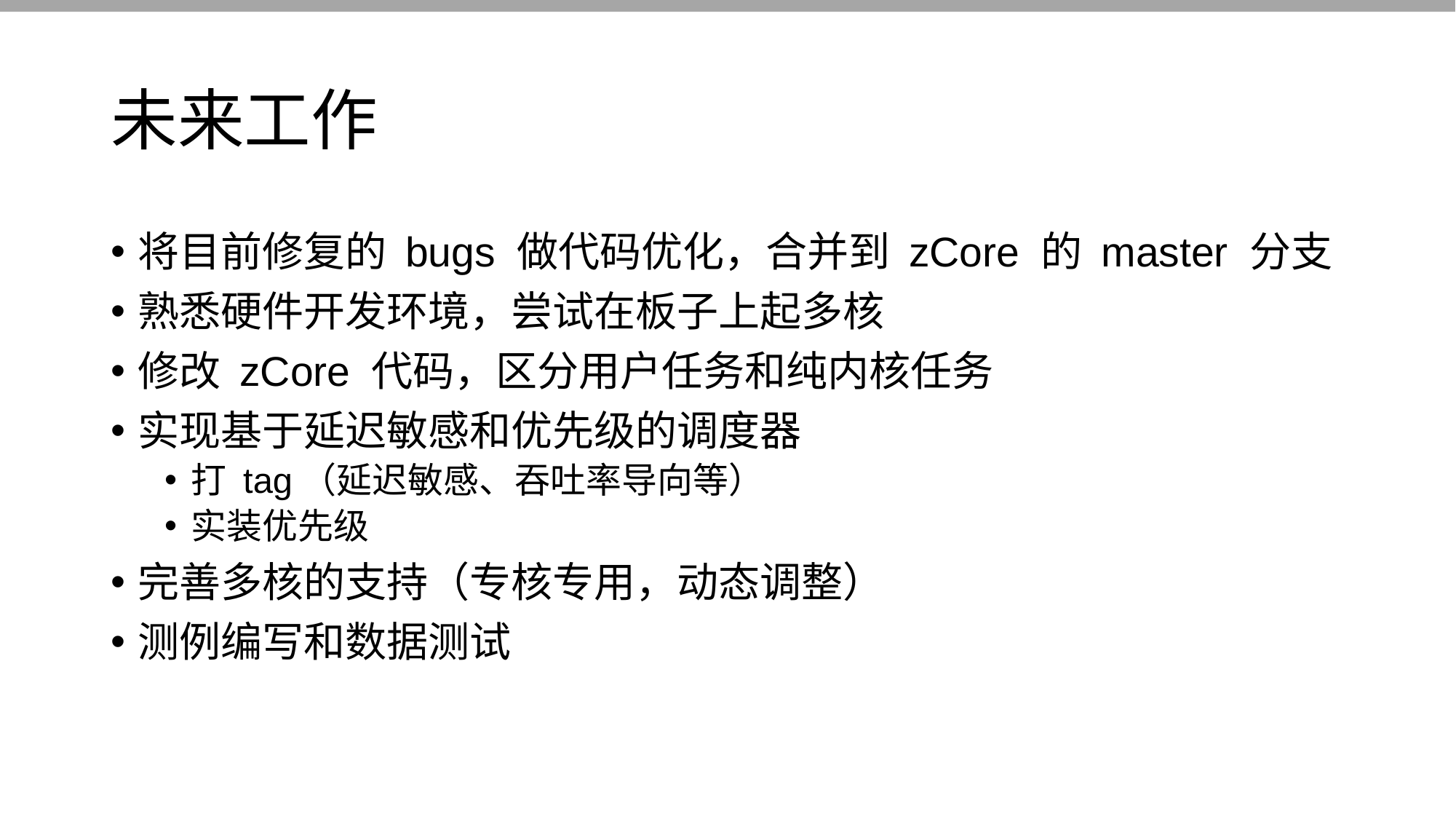

# 未来工作

将目前修复的 bugs 做代码优化，合并到 zCore 的 master 分支
熟悉硬件开发环境，尝试在板子上起多核
修改 zCore 代码，区分用户任务和纯内核任务
实现基于延迟敏感和优先级的调度器
打 tag（延迟敏感、吞吐率导向等）
实装优先级
完善多核的支持（专核专用，动态调整）
测例编写和数据测试

18